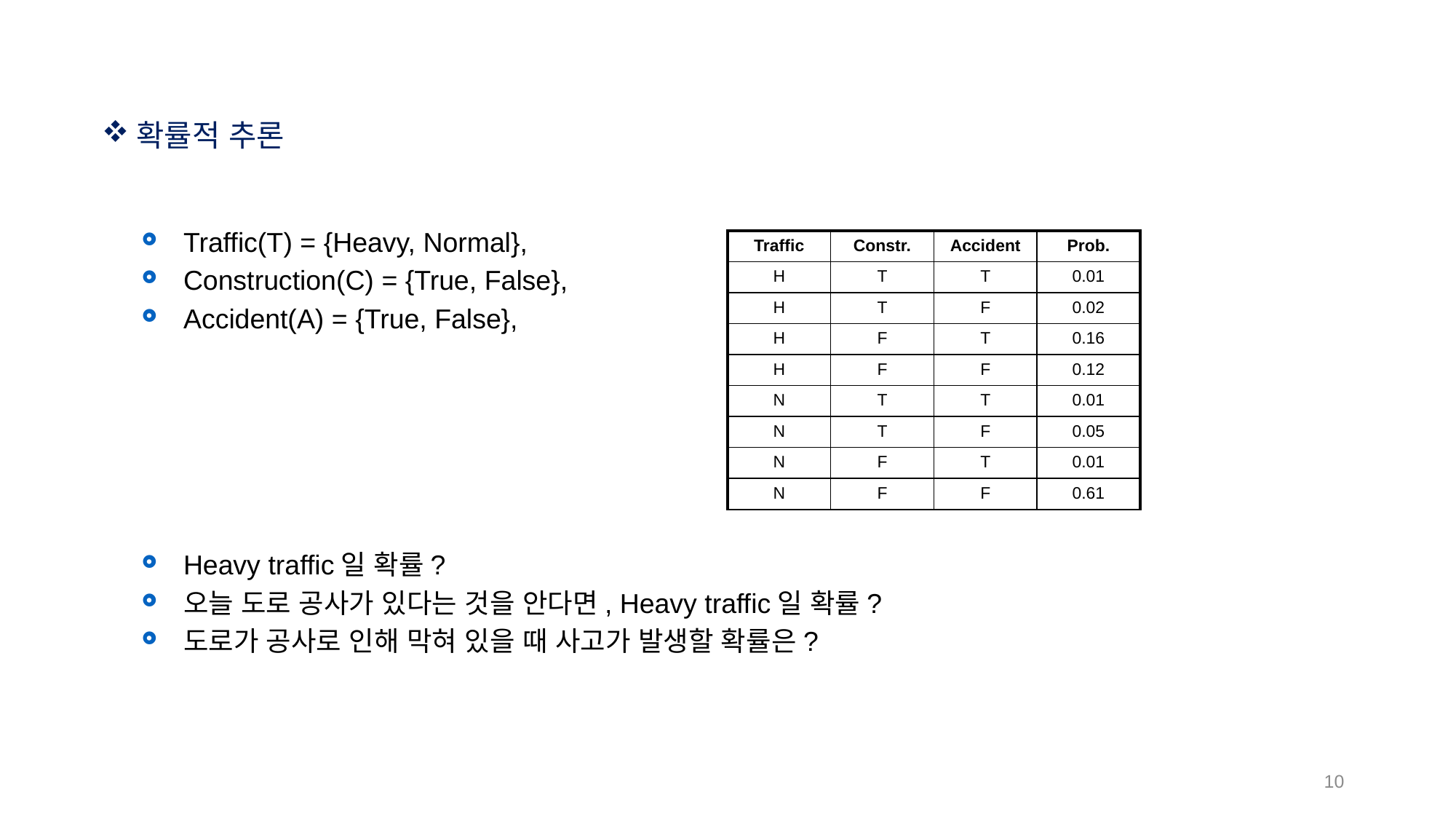

확률적 추론
Traffic(T) = {Heavy, Normal},
Construction(C) = {True, False},
Accident(A) = {True, False},

Heavy traffic일 확률?
오늘 도로 공사가 있다는 것을 안다면, Heavy traffic일 확률?
도로가 공사로 인해 막혀 있을 때 사고가 발생할 확률은?
| Traffic | Constr. | Accident | Prob. |
| --- | --- | --- | --- |
| H | T | T | 0.01 |
| H | T | F | 0.02 |
| H | F | T | 0.16 |
| H | F | F | 0.12 |
| N | T | T | 0.01 |
| N | T | F | 0.05 |
| N | F | T | 0.01 |
| N | F | F | 0.61 |
10